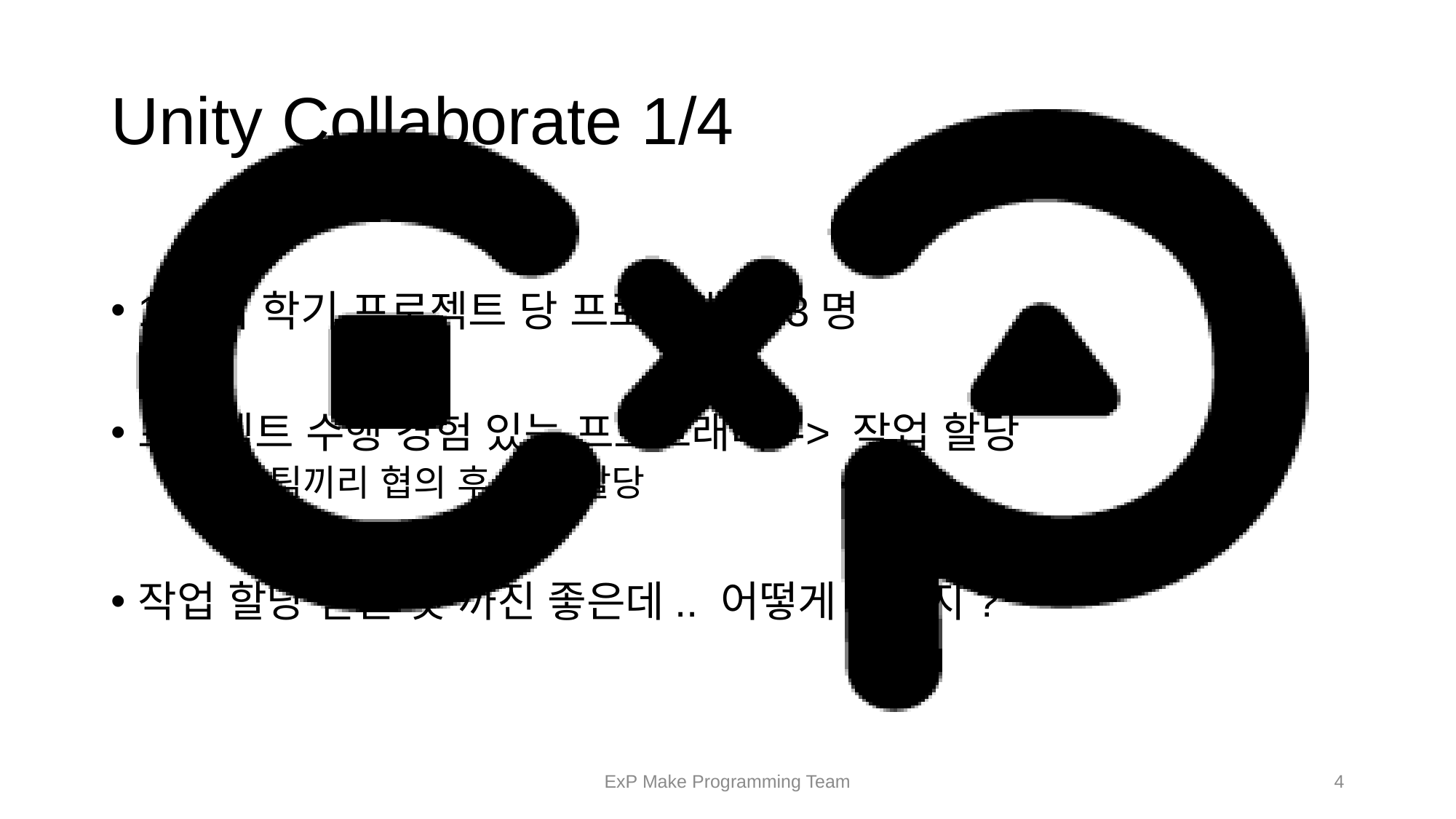

# Unity Collaborate 1/4

1개의 학기 프로젝트 당 프로그래머 3명

프로젝트 수행 경험 있는 프로그래머 -> 작업 할당
혹은 팀끼리 협의 후 작업 할당

작업 할당 받은 것 까진 좋은데.. 어떻게 합치지?
ExP Make Programming Team
4